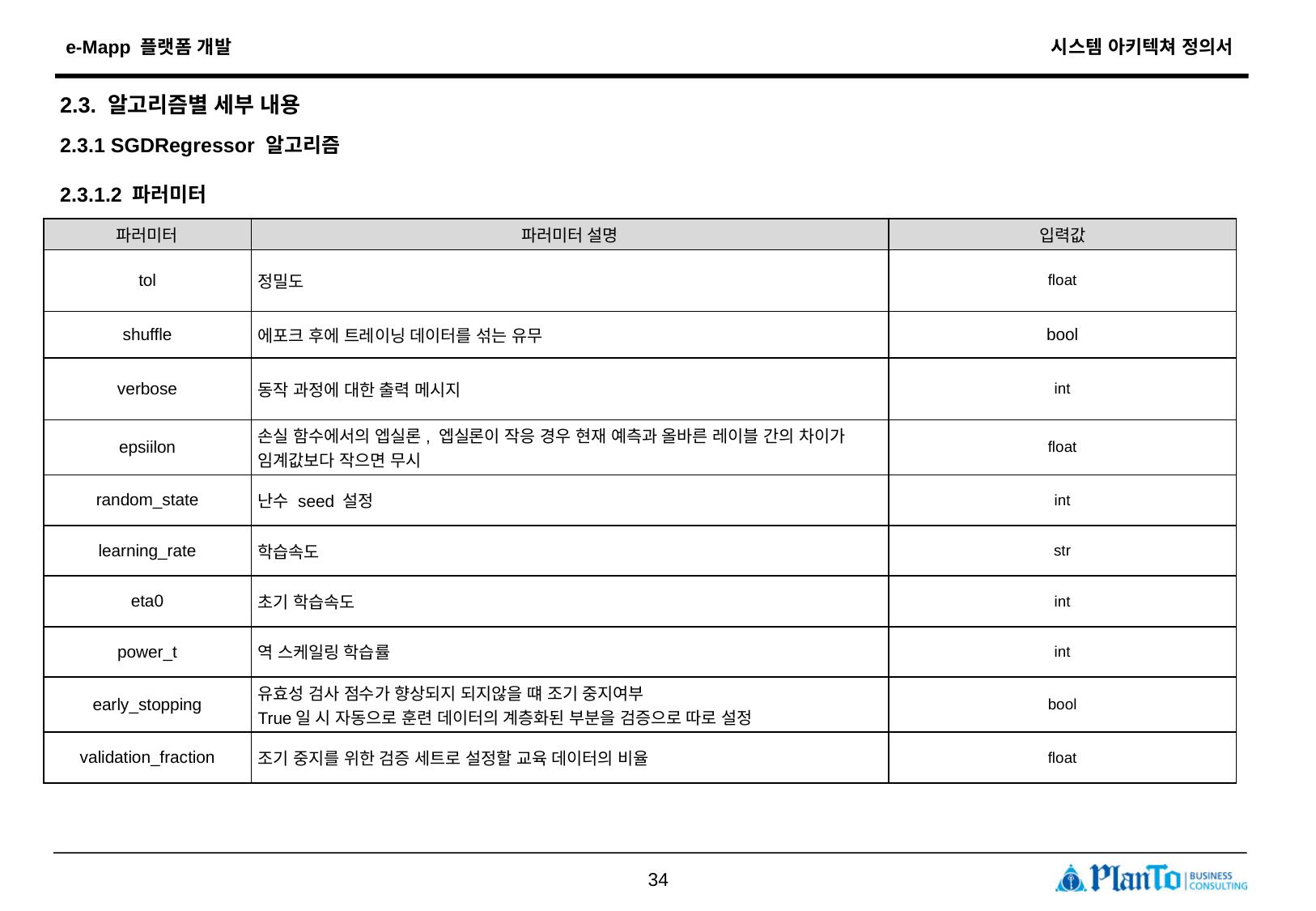

2.3. 알고리즘별 세부 내용
2.3.1 SGDRegressor 알고리즘
2.3.1.2 파러미터
| 파러미터 | 파러미터 설명 | 입력값 |
| --- | --- | --- |
| tol | 정밀도 | float |
| shuffle | 에포크 후에 트레이닝 데이터를 섞는 유무 | bool |
| verbose | 동작 과정에 대한 출력 메시지 | int |
| epsiilon | 손실 함수에서의 엡실론, 엡실론이 작응 경우 현재 예측과 올바른 레이블 간의 차이가 임계값보다 작으면 무시 | float |
| random\_state | 난수 seed 설정 | int |
| learning\_rate | 학습속도 | str |
| eta0 | 초기 학습속도 | int |
| power\_t | 역 스케일링 학습률 | int |
| early\_stopping | 유효성 검사 점수가 향상되지 되지않을 떄 조기 중지여부 True일 시 자동으로 훈련 데이터의 계층화된 부분을 검증으로 따로 설정 | bool |
| validation\_fraction | 조기 중지를 위한 검증 세트로 설정할 교육 데이터의 비율 | float |